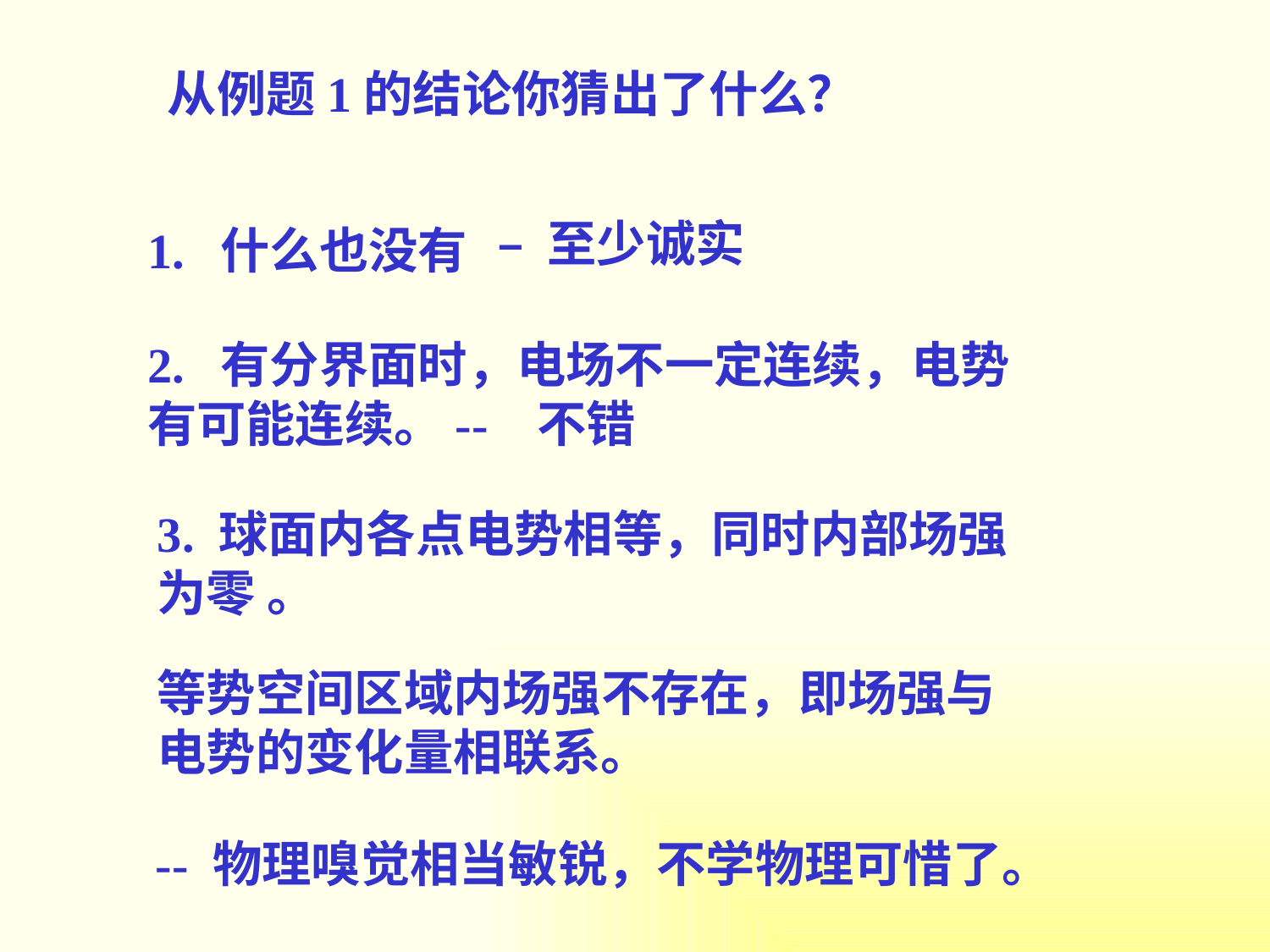

从例题1的结论你猜出了什么？
– 至少诚实
1.  什么也没有
2.  有分界面时，电场不一定连续，电势有可能连续。--   不错
3. 球面内各点电势相等，同时内部场强为零 。
等势空间区域内场强不存在，即场强与电势的变化量相联系。
-- 物理嗅觉相当敏锐，不学物理可惜了。